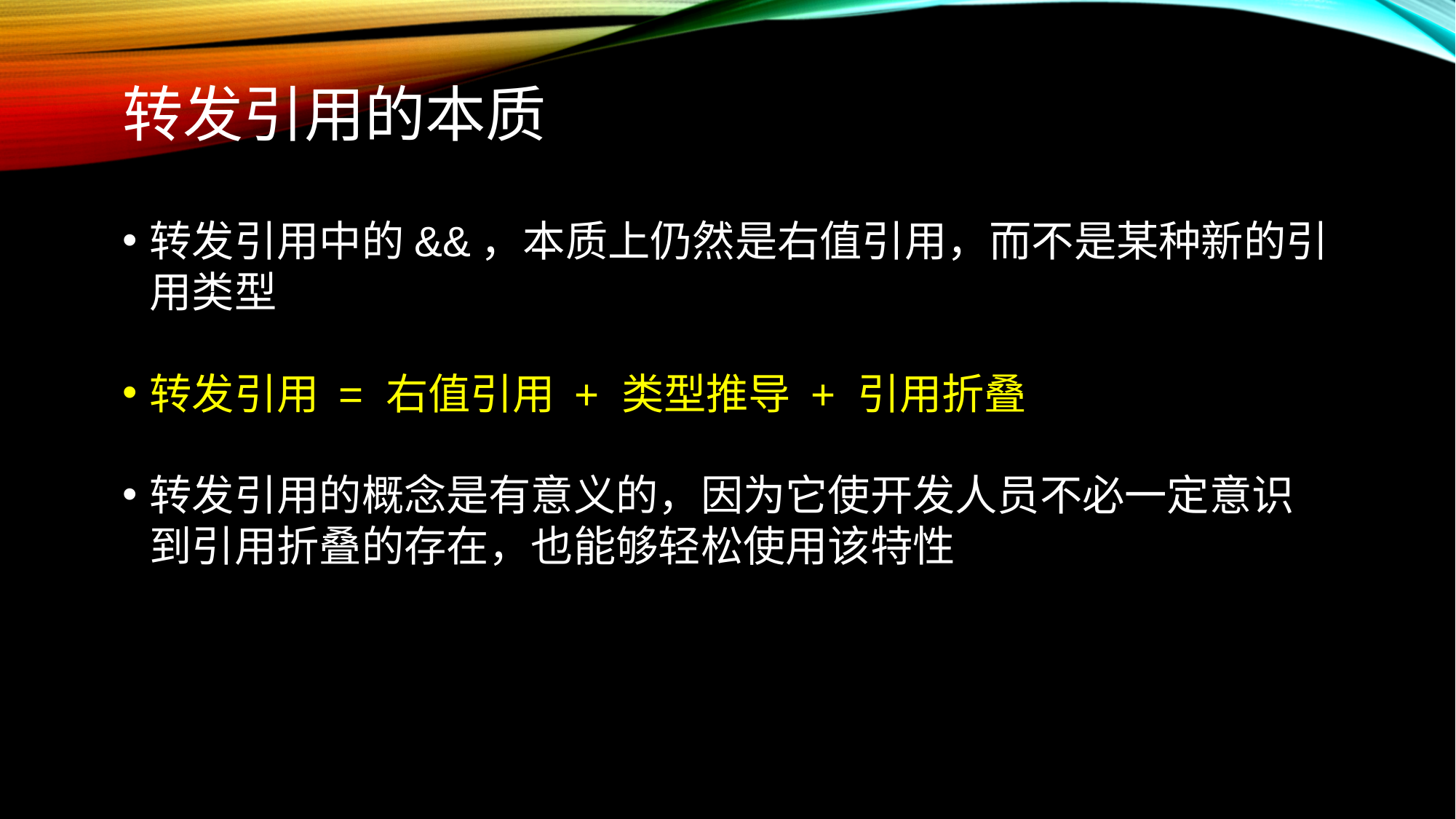

# 转发引用的本质
转发引用中的&&，本质上仍然是右值引用，而不是某种新的引用类型

转发引用 = 右值引用 + 类型推导 + 引用折叠

转发引用的概念是有意义的，因为它使开发人员不必一定意识到引用折叠的存在，也能够轻松使用该特性